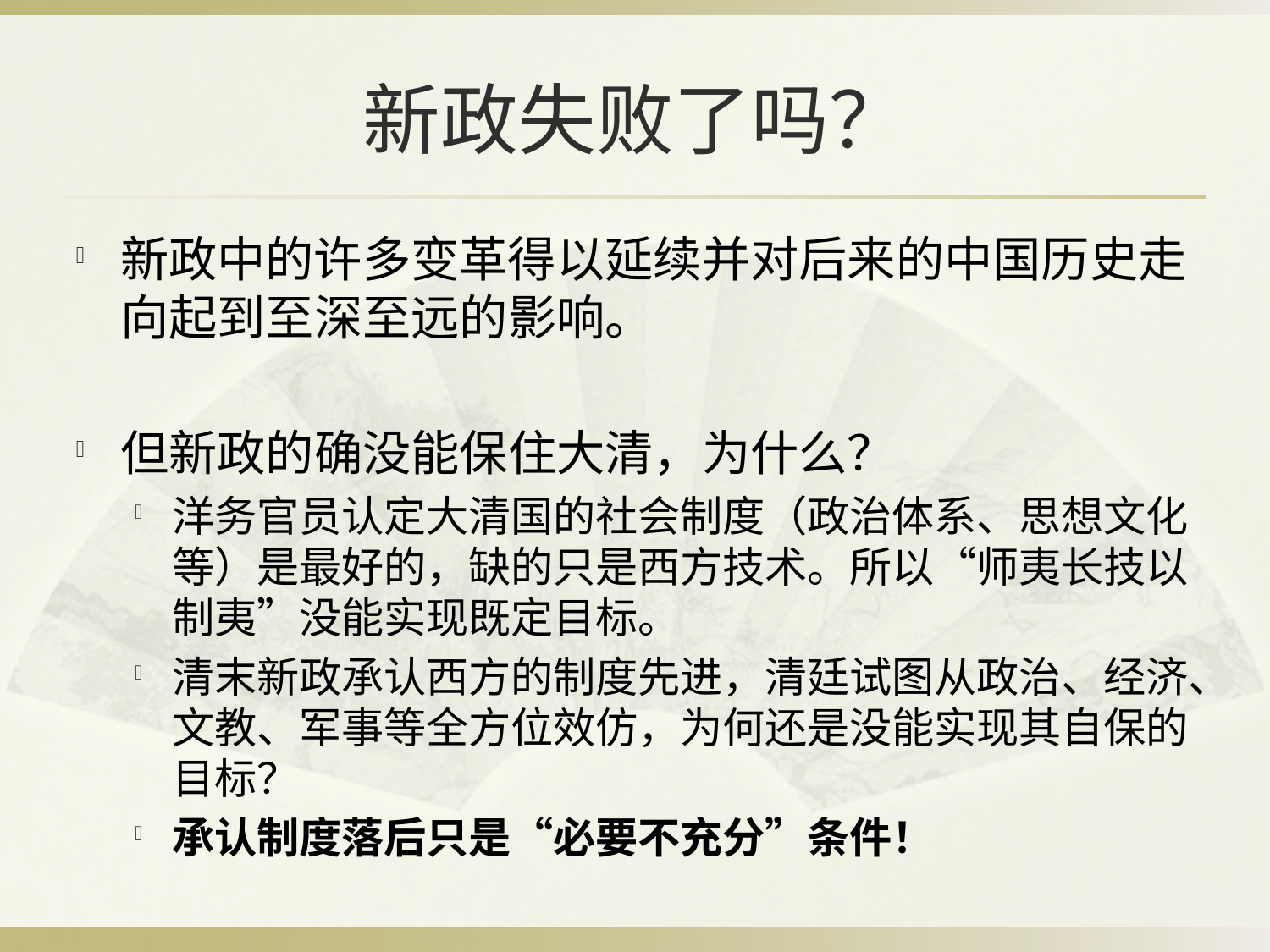

# 新政失败了吗？
新政中的许多变革得以延续并对后来的中国历史走向起到至深至远的影响。

但新政的确没能保住大清，为什么？
洋务官员认定大清国的社会制度（政治体系、思想文化等）是最好的，缺的只是西方技术。所以“师夷长技以制夷”没能实现既定目标。
清末新政承认西方的制度先进，清廷试图从政治、经济、文教、军事等全方位效仿，为何还是没能实现其自保的目标？
承认制度落后只是“必要不充分”条件！